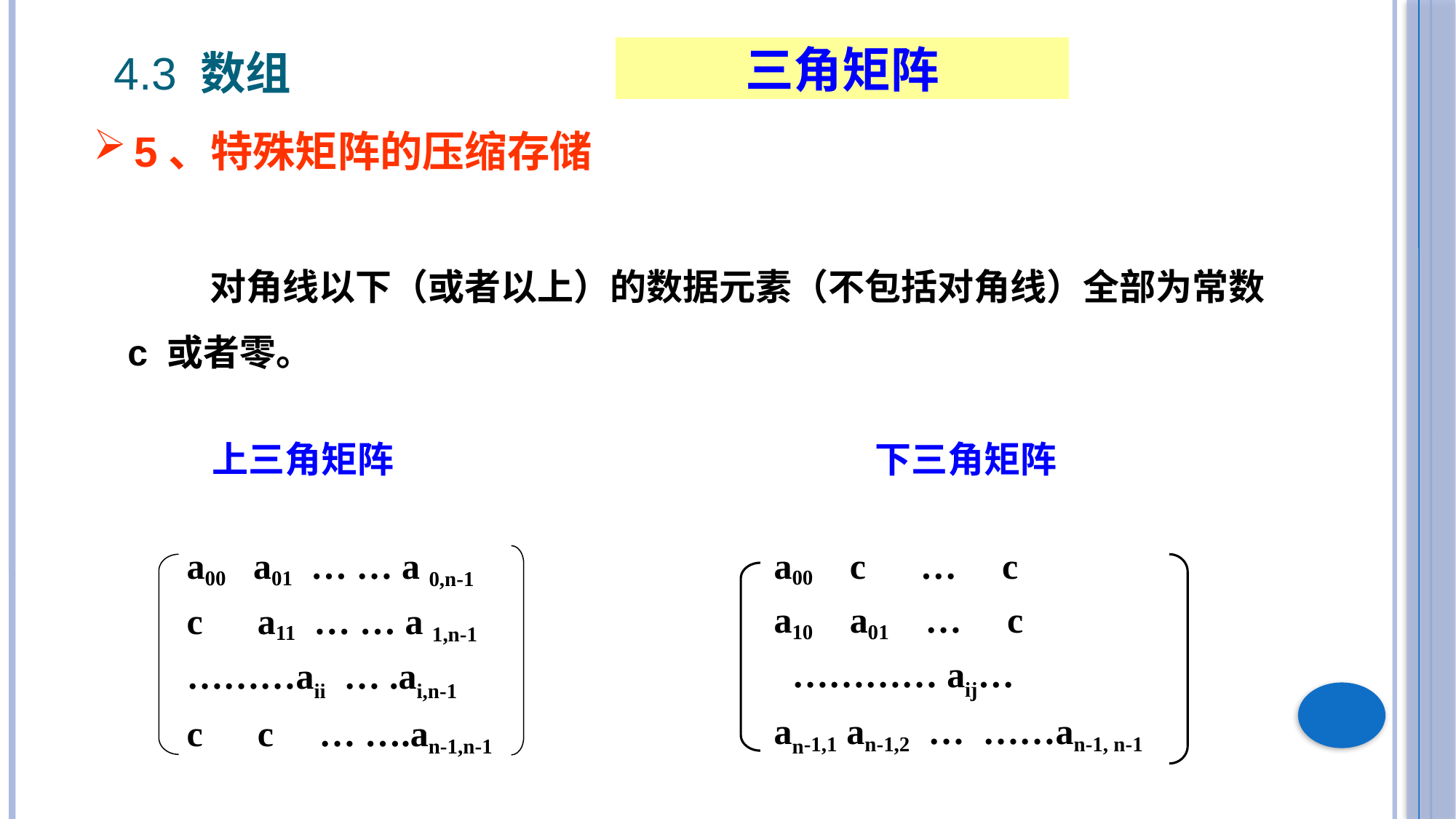

4.3 数组
三角矩阵
5、特殊矩阵的压缩存储
         对角线以下（或者以上）的数据元素（不包括对角线）全部为常数 c 或者零。
上三角矩阵
下三角矩阵
a00    c      …     c
a10    a01    …     c
  ………… aij…
an-1,1 an-1,2  …  ……an-1, n-1

a00   a01  … … a 0,n-1
c      a11  … … a 1,n-1
………aii  … .ai,n-1
c      c     … ….an-1,n-1

39